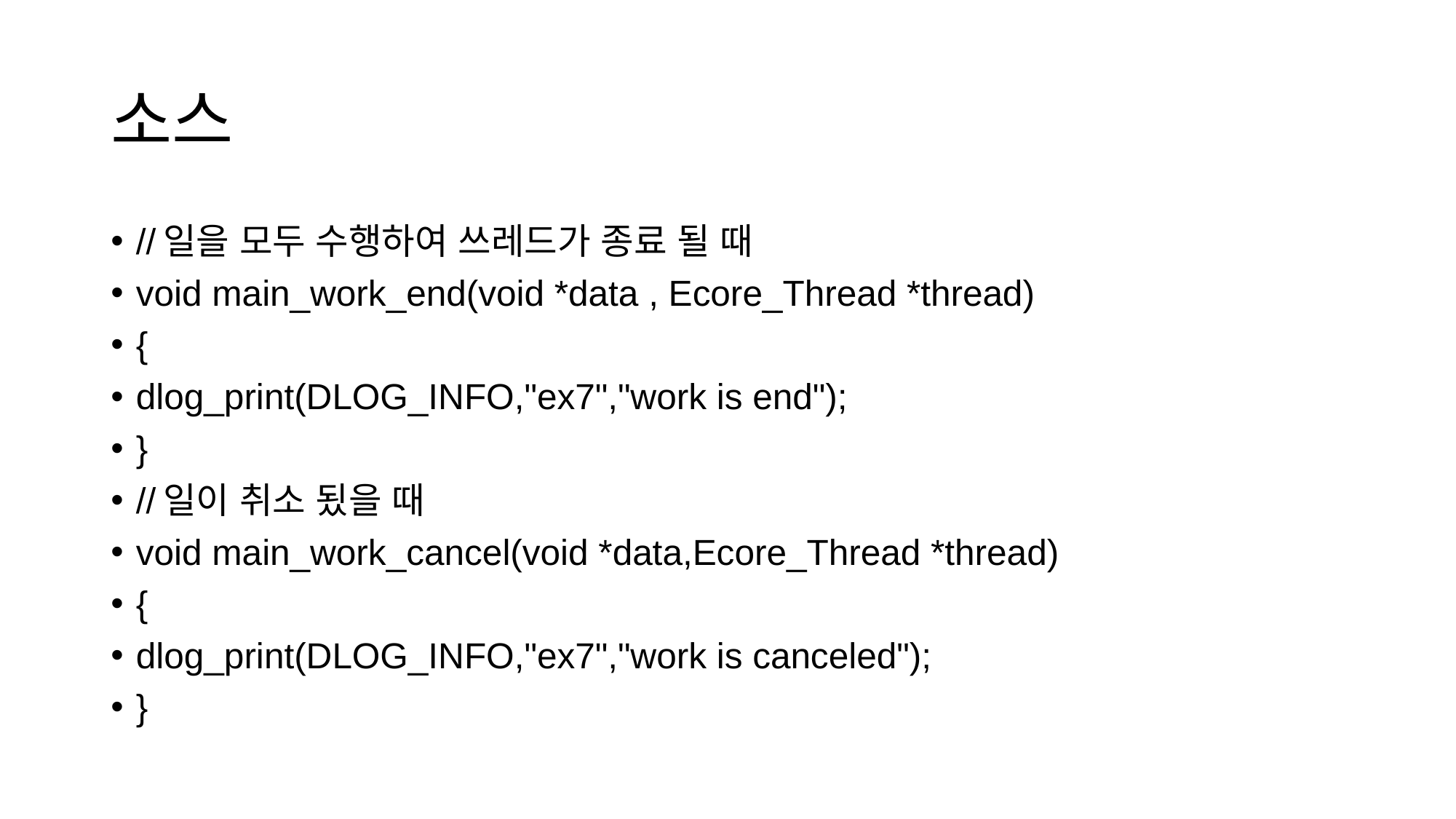

# 소스
//일을 모두 수행하여 쓰레드가 종료 될 때
void main_work_end(void *data , Ecore_Thread *thread)
{
dlog_print(DLOG_INFO,"ex7","work is end");
}
//일이 취소 됬을 때
void main_work_cancel(void *data,Ecore_Thread *thread)
{
dlog_print(DLOG_INFO,"ex7","work is canceled");
}